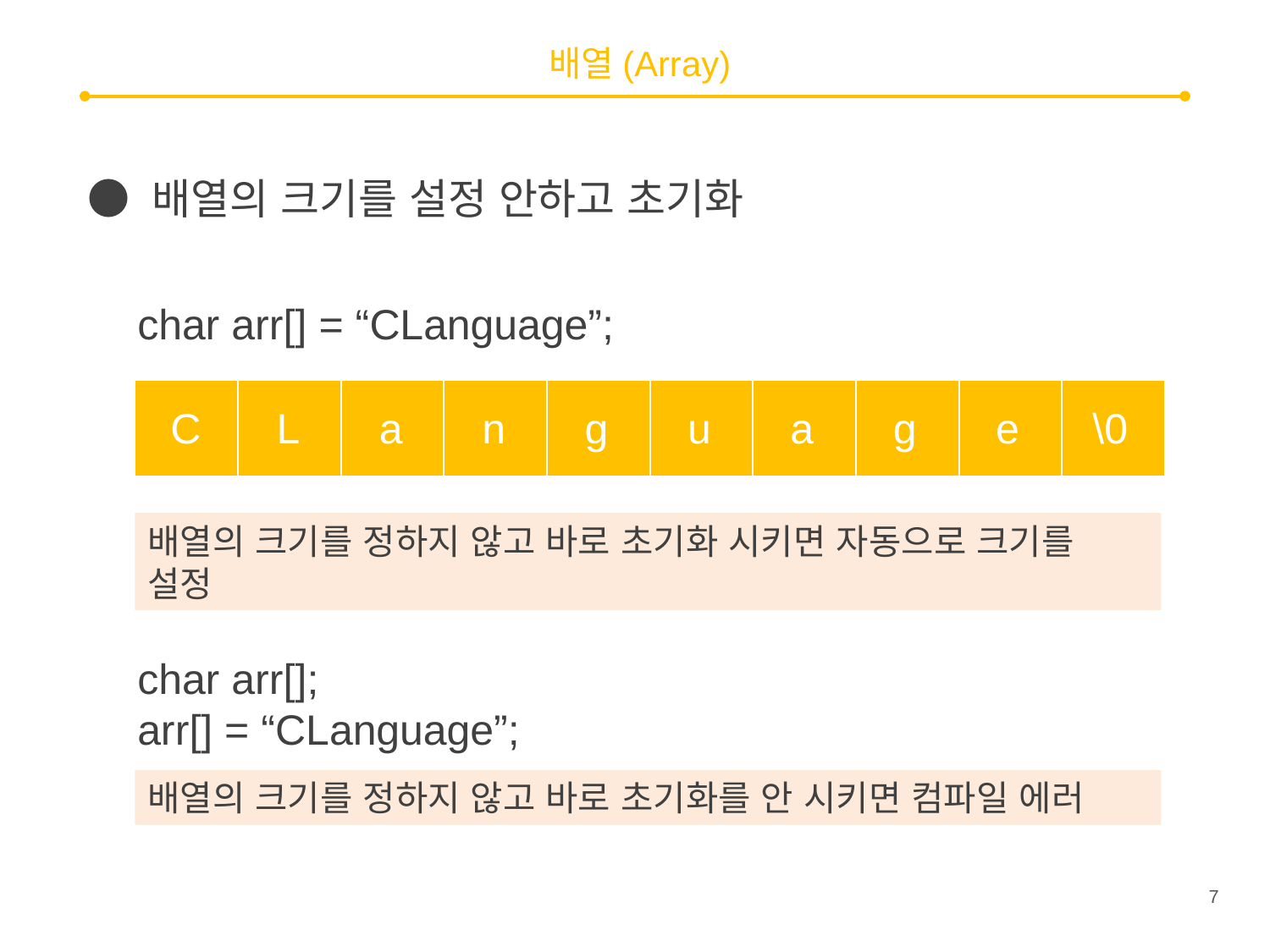

# 배열(Array)
● 배열의 크기를 설정 안하고 초기화
char arr[] = “CLanguage”;
|  |  |  |  |  |  |  |  |  |  |
| --- | --- | --- | --- | --- | --- | --- | --- | --- | --- |
C
L
a
n
g
u
a
g
e
\0
배열의 크기를 정하지 않고 바로 초기화 시키면 자동으로 크기를 설정
char arr[];
arr[] = “CLanguage”;
배열의 크기를 정하지 않고 바로 초기화를 안 시키면 컴파일 에러